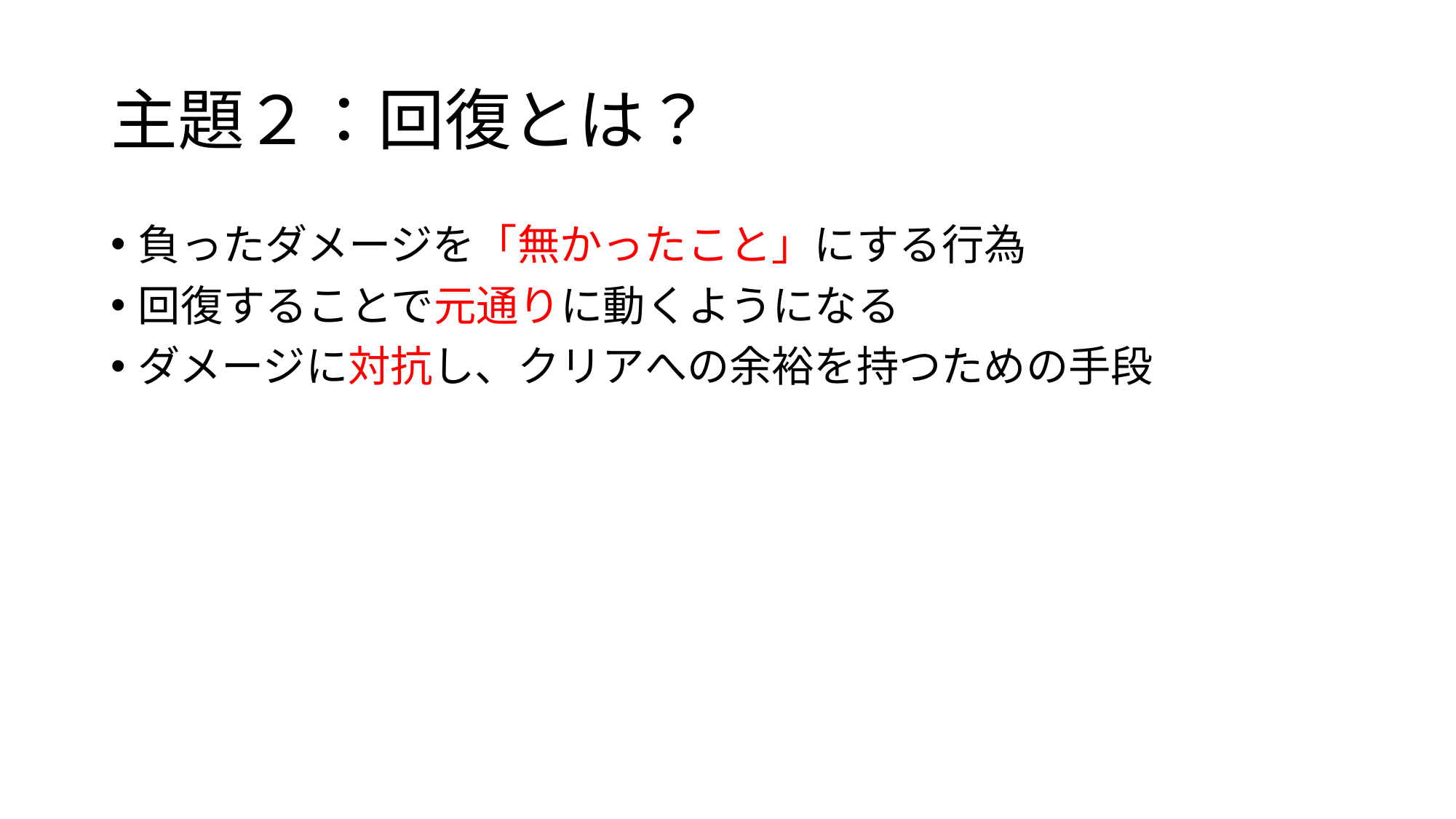

# 主題２：回復とは？
負ったダメージを「無かったこと」にする行為
回復することで元通りに動くようになる
ダメージに対抗し、クリアへの余裕を持つための手段